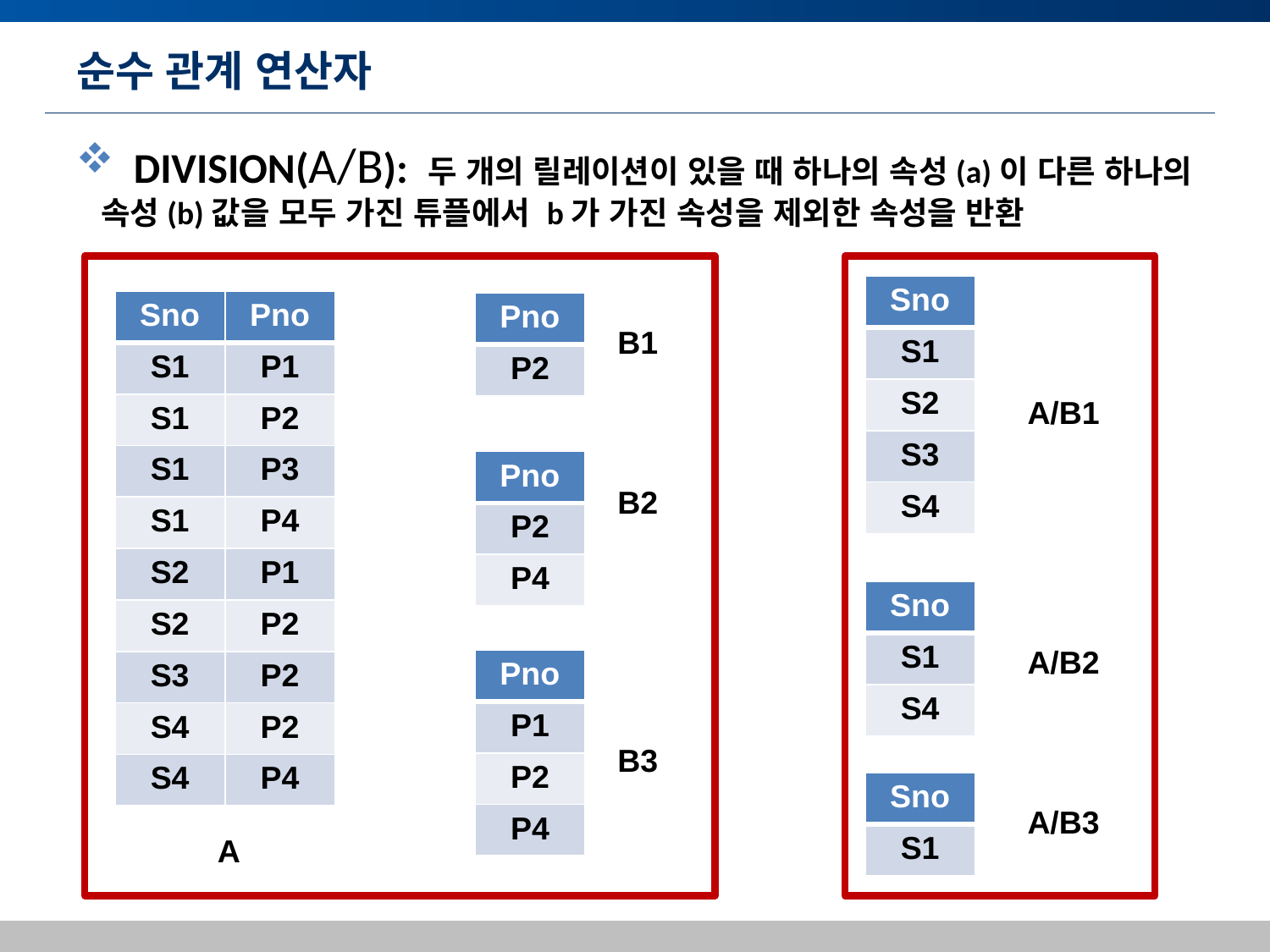

# 순수 관계 연산자
  DIVISION(A/B): 두 개의 릴레이션이 있을 때 하나의 속성(a)이 다른 하나의 속성(b)값을 모두 가진 튜플에서 b가 가진 속성을 제외한 속성을 반환

| Sno |
| --- |
| S1 |
| S2 |
| S3 |
| S4 |
| Sno | Pno |
| --- | --- |
| S1 | P1 |
| S1 | P2 |
| S1 | P3 |
| S1 | P4 |
| S2 | P1 |
| S2 | P2 |
| S3 | P2 |
| S4 | P2 |
| S4 | P4 |
| Pno |
| --- |
| P2 |
B1
A/B1
| Pno |
| --- |
| P2 |
| P4 |
B2
| Sno |
| --- |
| S1 |
| S4 |
A/B2
| Pno |
| --- |
| P1 |
| P2 |
| P4 |
B3
| Sno |
| --- |
| S1 |
A/B3
A